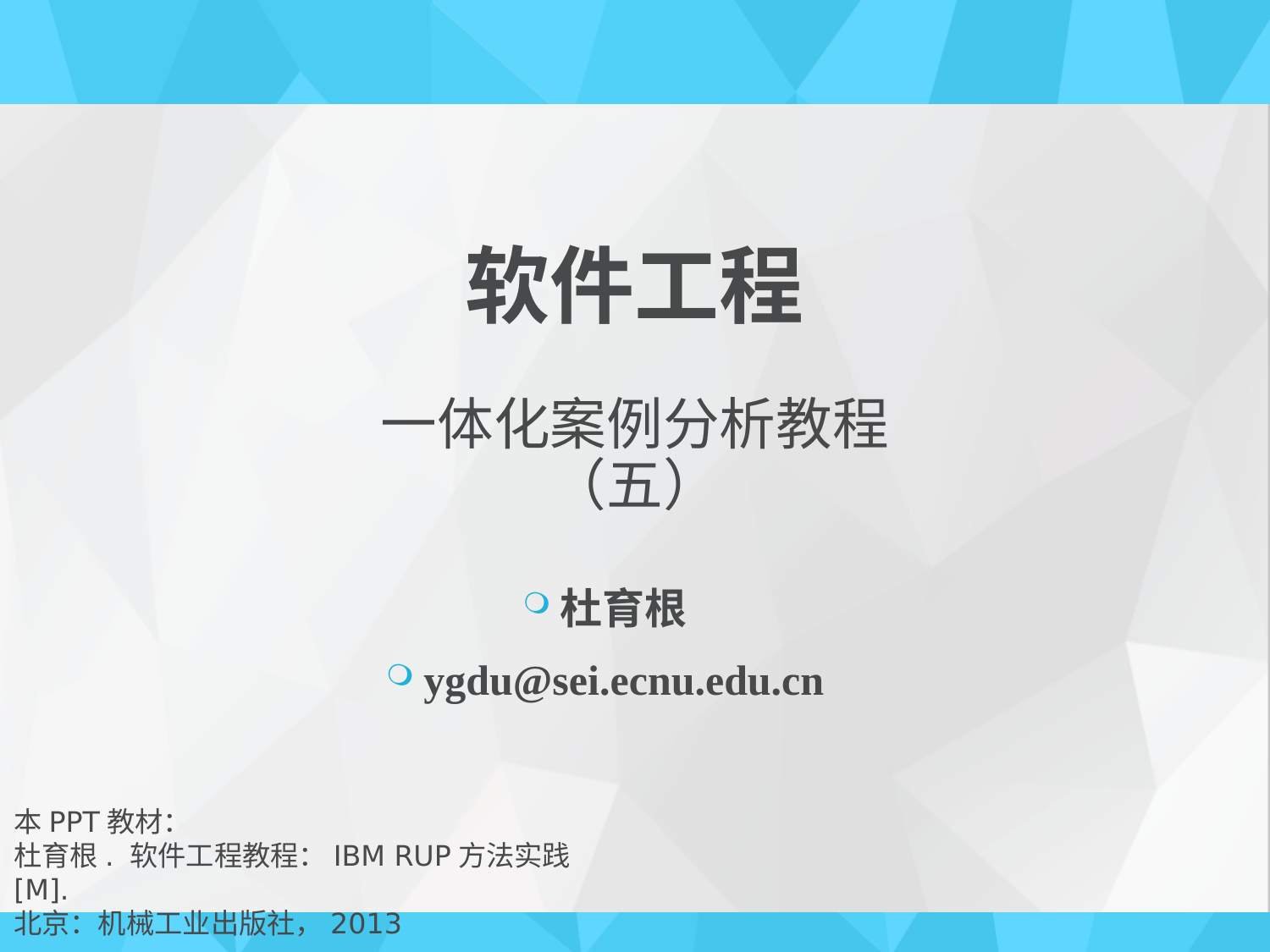

软件工程
一体化案例分析教程
（五）
杜育根
ygdu@sei.ecnu.edu.cn
本PPT教材：
杜育根. 软件工程教程：IBM RUP方法实践[M].
北京：机械工业出版社，2013